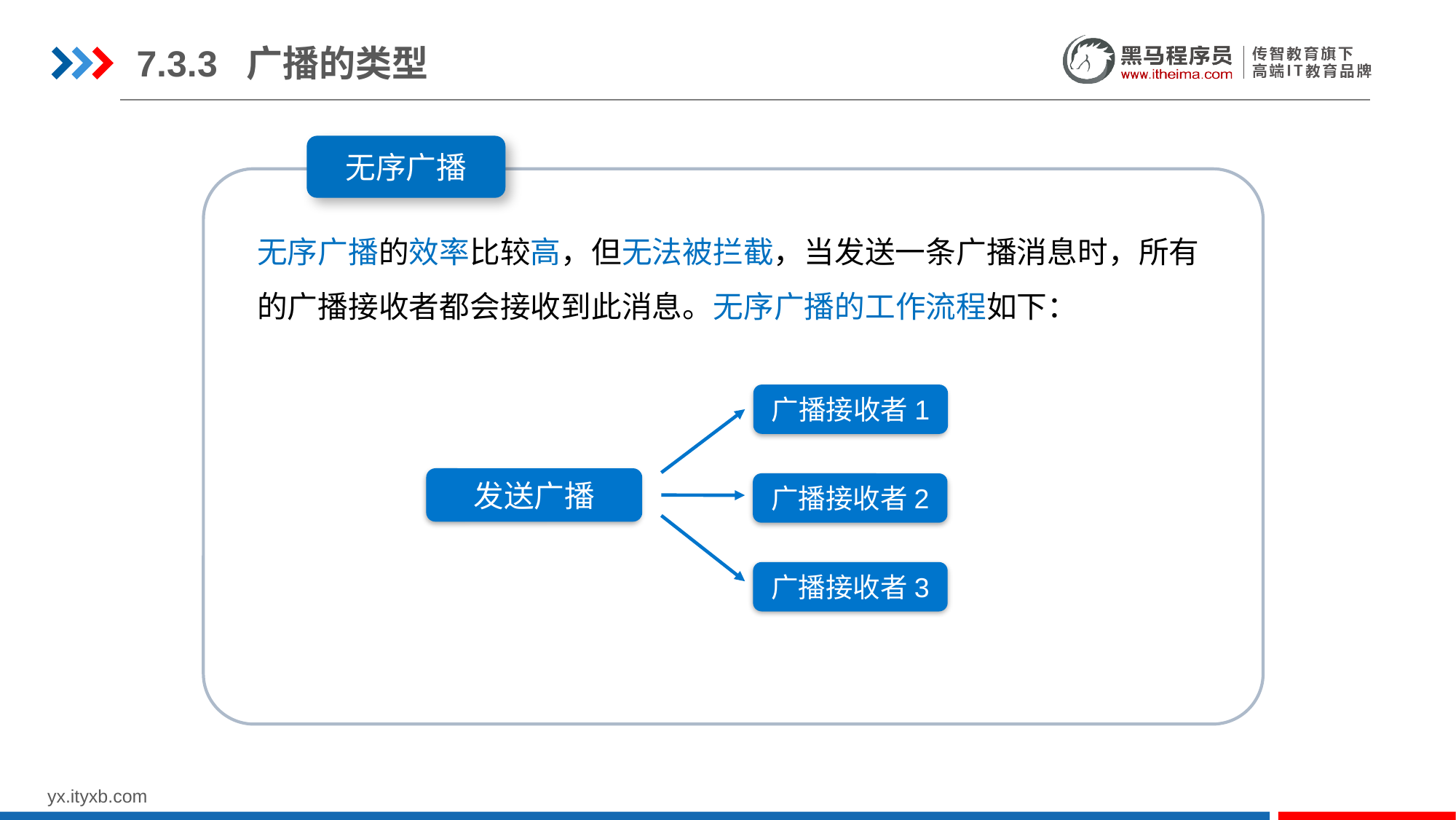

7.3.3  广播的类型
无序广播

无序广播的效率比较高，但无法被拦截，当发送一条广播消息时，所有的广播接收者都会接收到此消息。无序广播的工作流程如下：
广播接收者1
发送广播
广播接收者2
广播接收者3